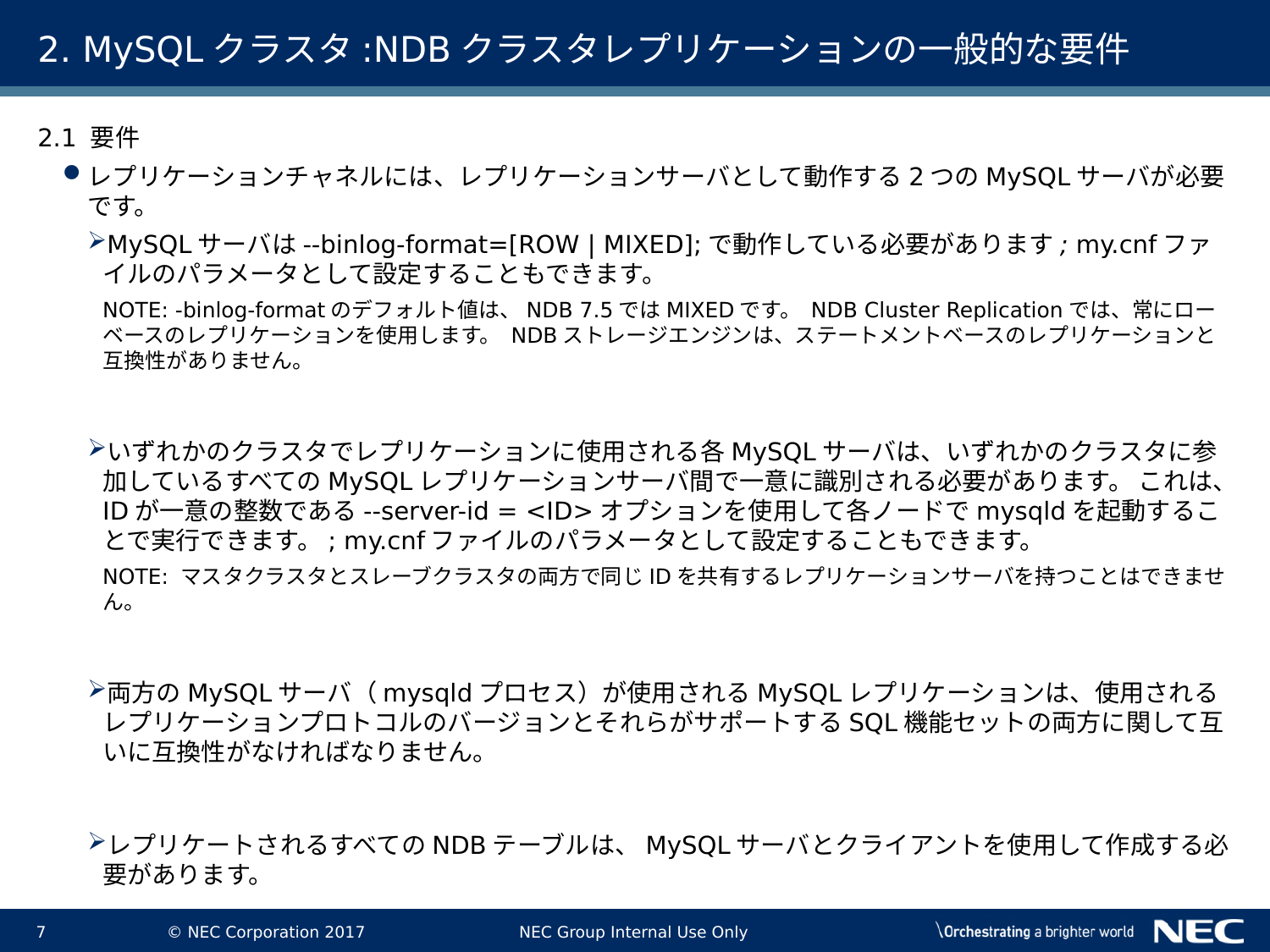

# 2. MySQLクラスタ:NDBクラスタレプリケーションの一般的な要件
2.1 要件
レプリケーションチャネルには、レプリケーションサーバとして動作する2つのMySQLサーバが必要です。
MySQLサーバは--binlog-format=[ROW | MIXED];で動作している必要があります; my.cnfファイルのパラメータとして設定することもできます。
NOTE: -binlog-formatのデフォルト値は、NDB 7.5ではMIXEDです。 NDB Cluster Replicationでは、常にローベースのレプリケーションを使用します。 NDBストレージエンジンは、ステートメントベースのレプリケーションと互換性がありません。

いずれかのクラスタでレプリケーションに使用される各MySQLサーバは、いずれかのクラスタに参加しているすべてのMySQLレプリケーションサーバ間で一意に識別される必要があります。 これは、IDが一意の整数である--server-id = <ID>オプションを使用して各ノードでmysqldを起動することで実行できます。; my.cnfファイルのパラメータとして設定することもできます。
NOTE: マスタクラスタとスレーブクラスタの両方で同じIDを共有するレプリケーションサーバを持つことはできません。

両方のMySQLサーバ（mysqldプロセス）が使用されるMySQLレプリケーションは、使用されるレプリケーションプロトコルのバージョンとそれらがサポートするSQL機能セットの両方に関して互いに互換性がなければなりません。

レプリケートされるすべてのNDBテーブルは、MySQLサーバとクライアントを使用して作成する必要があります。